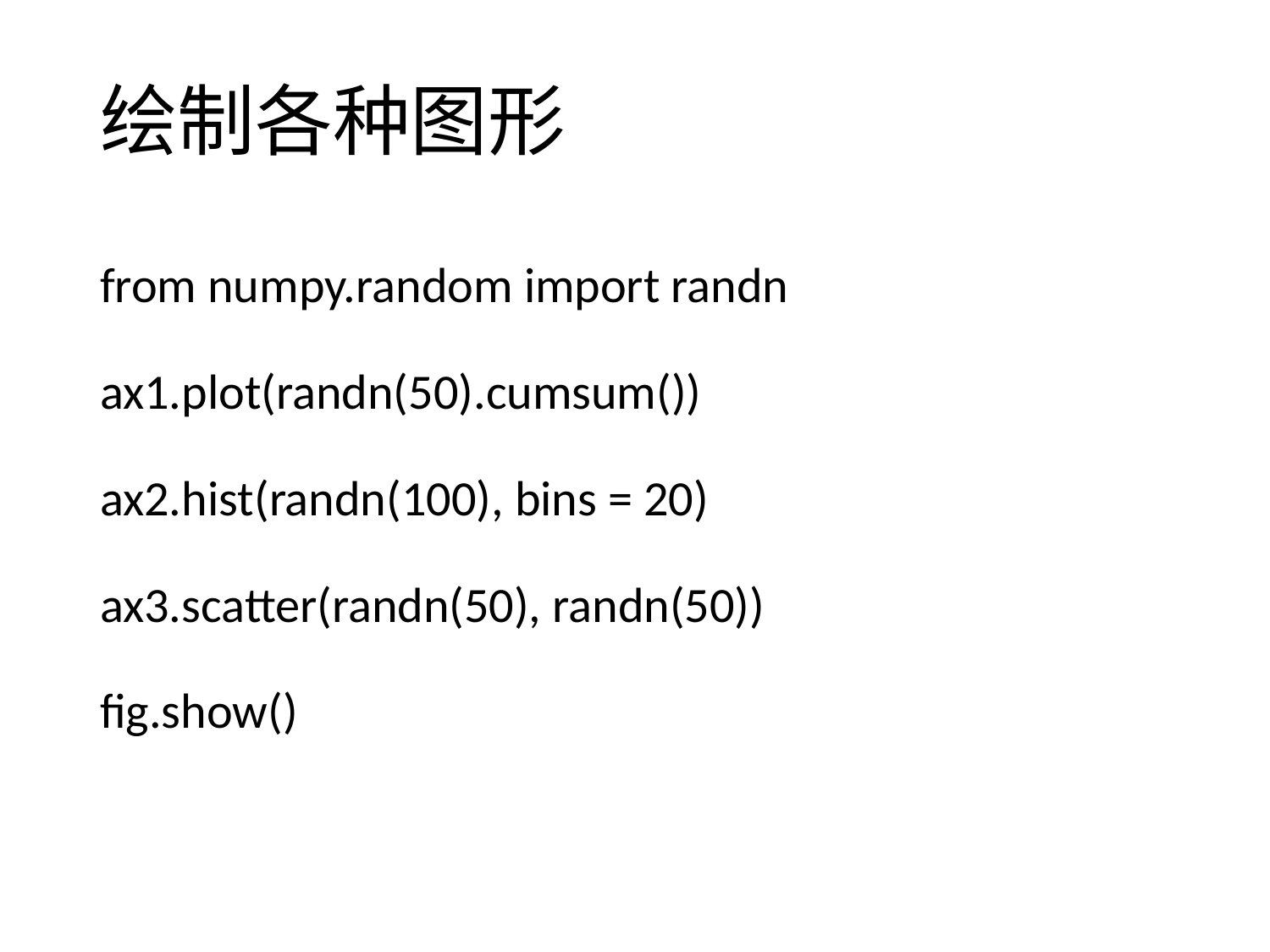

# 绘制各种图形
from numpy.random import randn
ax1.plot(randn(50).cumsum())
ax2.hist(randn(100), bins = 20)
ax3.scatter(randn(50), randn(50))
fig.show()